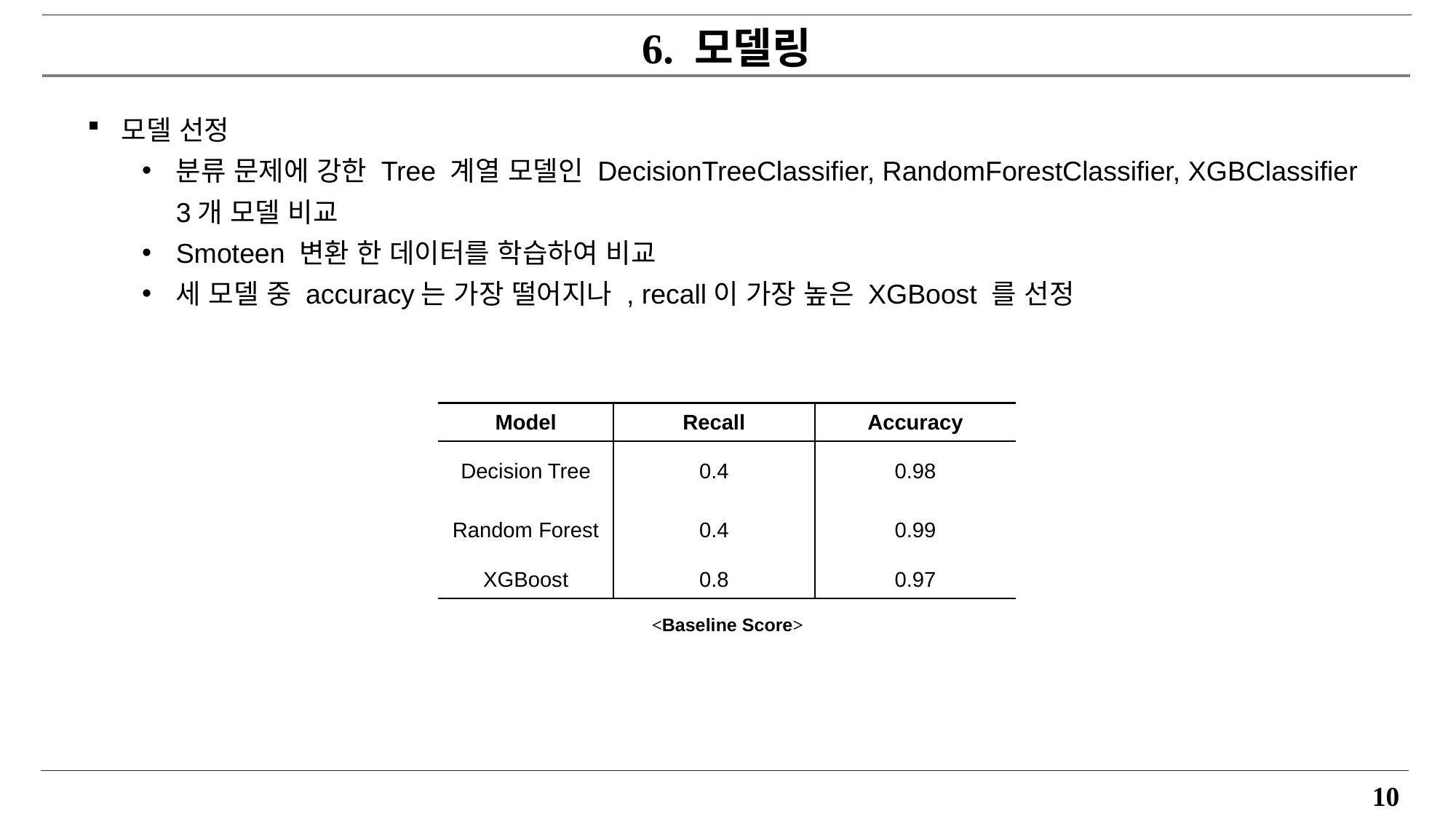

6. 모델링
모델 선정
분류 문제에 강한 Tree 계열 모델인 DecisionTreeClassifier, RandomForestClassifier, XGBClassifier 3개 모델 비교
Smoteen 변환 한 데이터를 학습하여 비교
세 모델 중 accuracy는 가장 떨어지나 , recall이 가장 높은 XGBoost 를 선정
| Model | Recall | Accuracy |
| --- | --- | --- |
| Decision Tree | 0.4 | 0.98 |
| Random Forest | 0.4 | 0.99 |
| XGBoost | 0.8 | 0.97 |
<Baseline Score>
10